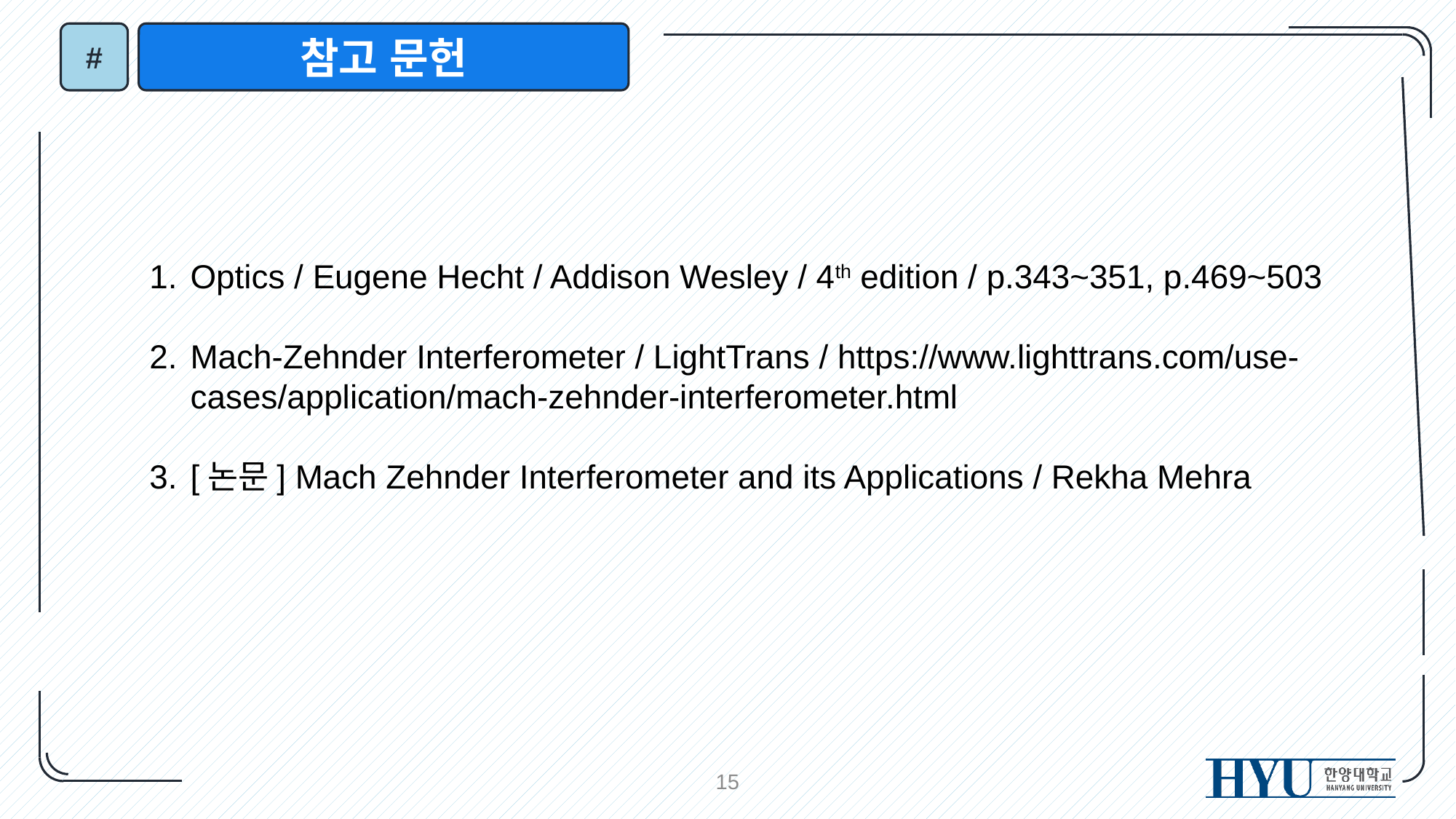

#
참고 문헌

Optics / Eugene Hecht / Addison Wesley / 4th edition / p.343~351, p.469~503

Mach-Zehnder Interferometer / LightTrans / https://www.lighttrans.com/use-cases/application/mach-zehnder-interferometer.html

[논문] Mach Zehnder Interferometer and its Applications / Rekha Mehra
15